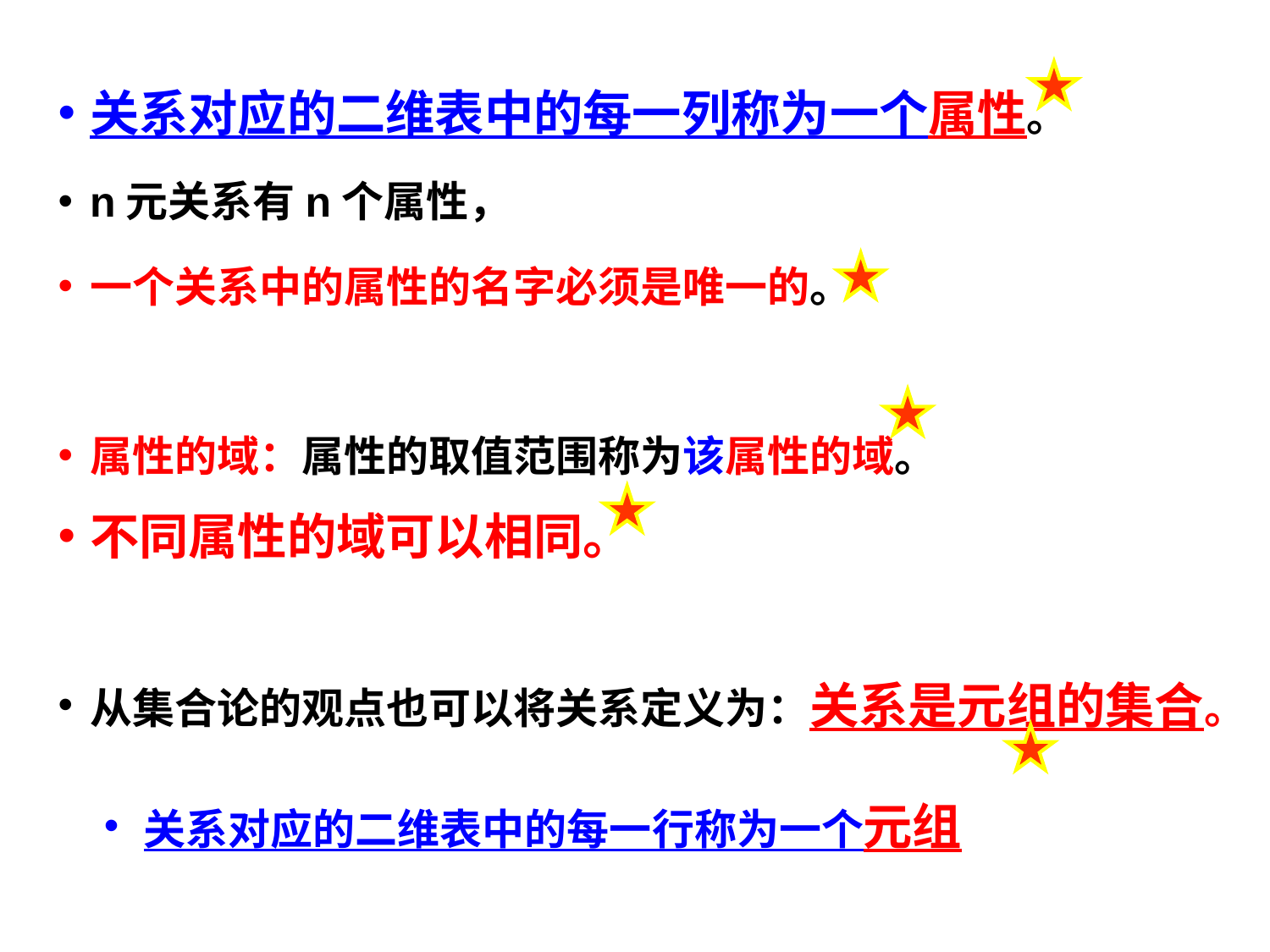

关系对应的二维表中的每一列称为一个属性。
n元关系有n个属性，
一个关系中的属性的名字必须是唯一的。

属性的域：属性的取值范围称为该属性的域。
不同属性的域可以相同。

从集合论的观点也可以将关系定义为：关系是元组的集合。

关系对应的二维表中的每一行称为一个元组